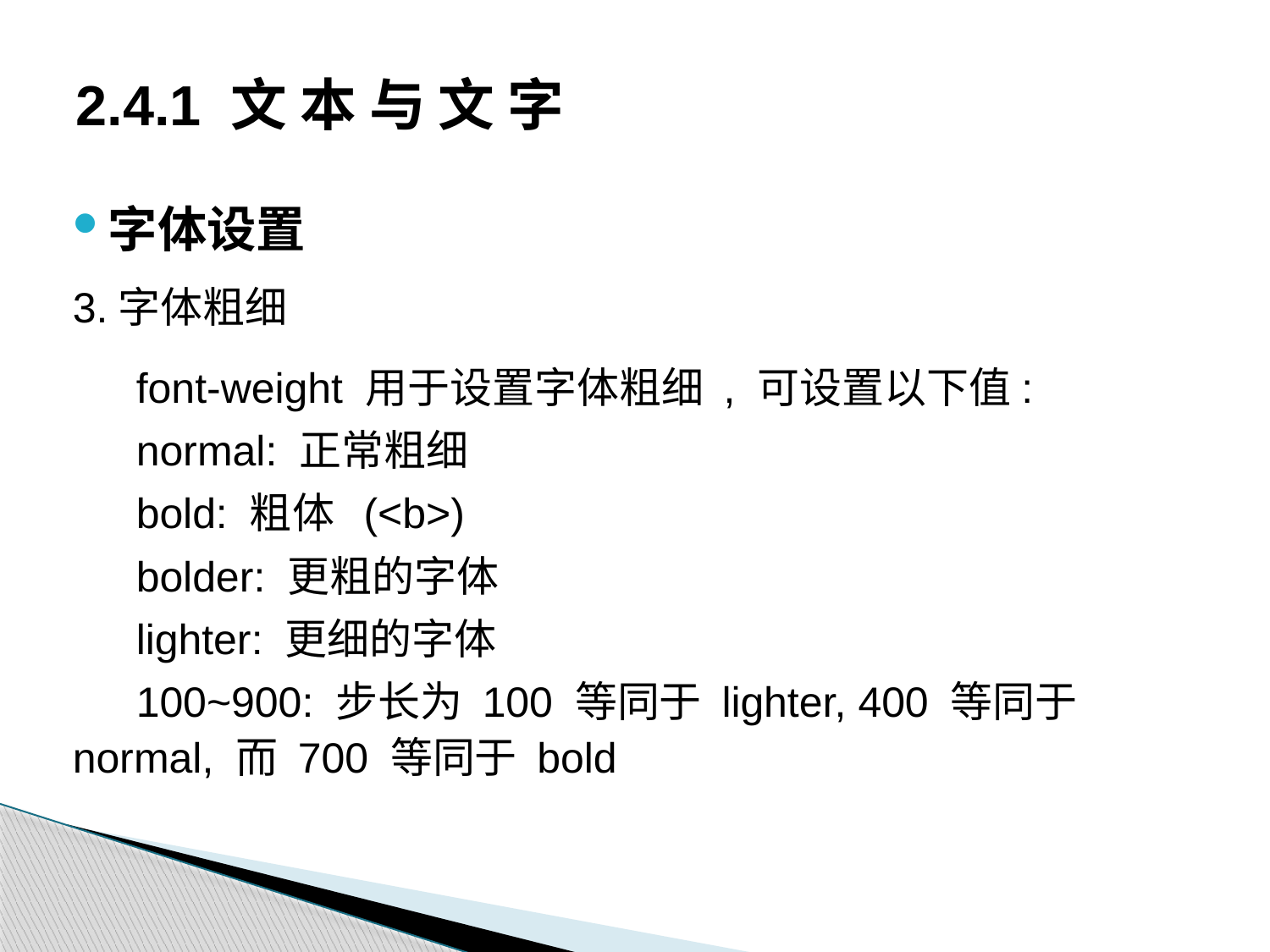

# 2.4.1 文 本 与 文 字
字体设置
3.字体粗细
font-weight 用于设置字体粗细 , 可设置以下值:
normal: 正常粗细
bold: 粗体  (<b>)
bolder: 更粗的字体
lighter: 更细的字体
100~900: 步长为 100 等同于 lighter, 400 等同于 normal, 而 700 等同于 bold